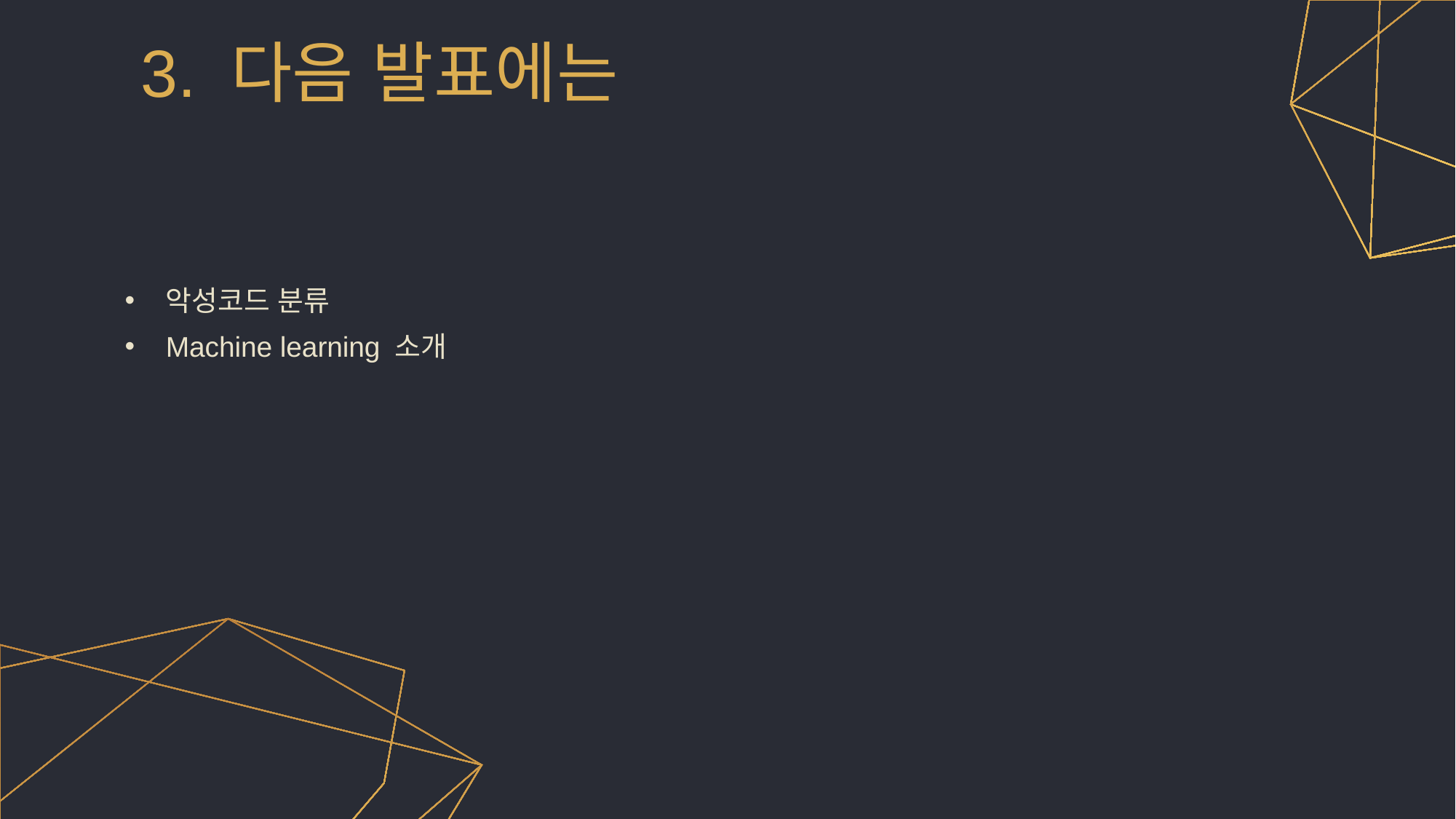

# 3. 다음 발표에는
악성코드 분류
Machine learning 소개